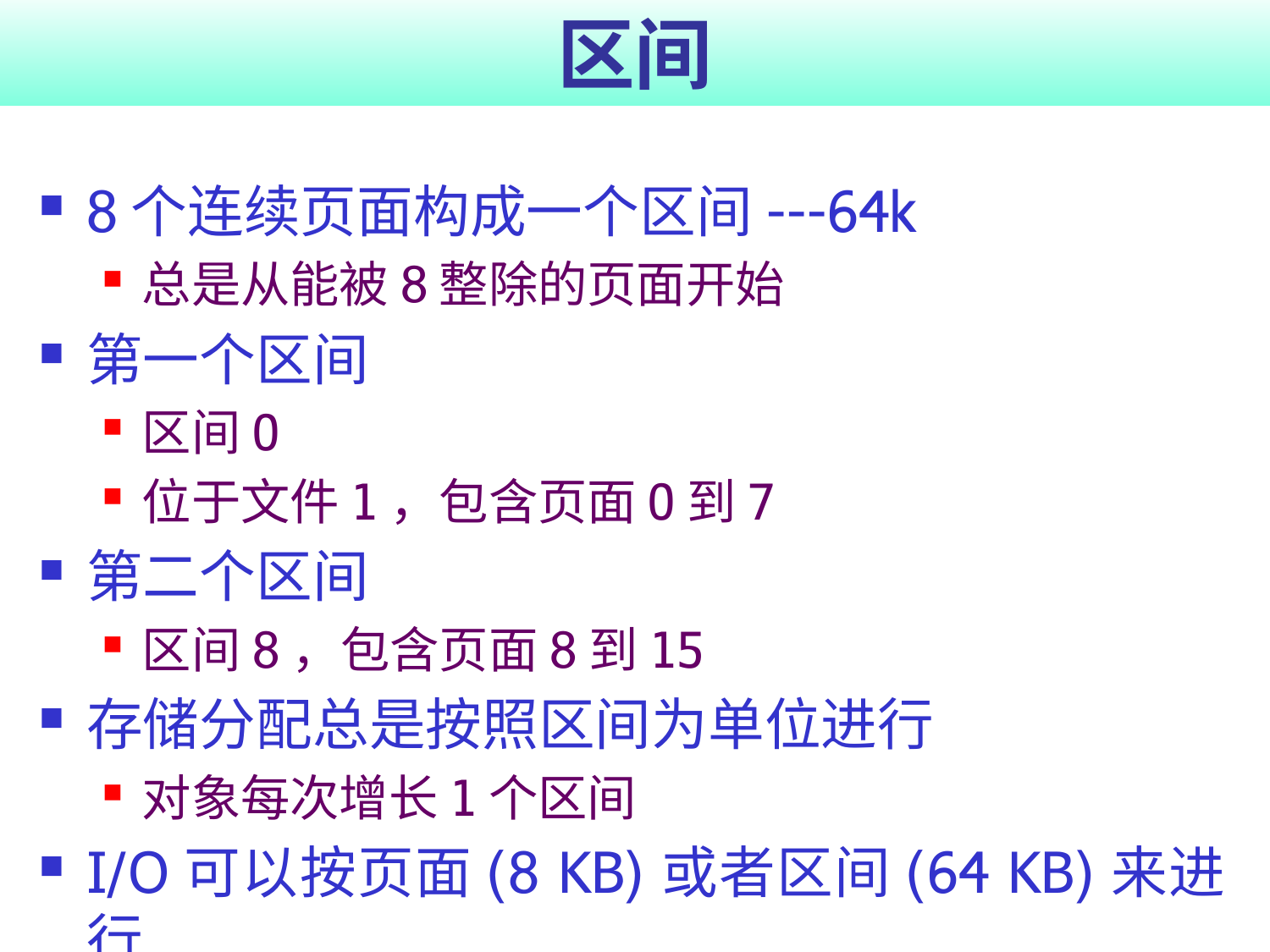

# 区间
8个连续页面构成一个区间---64k
总是从能被8整除的页面开始
第一个区间
区间0
位于文件1，包含页面0到7
第二个区间
区间8，包含页面8到15
存储分配总是按照区间为单位进行
对象每次增长1个区间
I/O可以按页面(8 KB)或者区间(64 KB)来进行